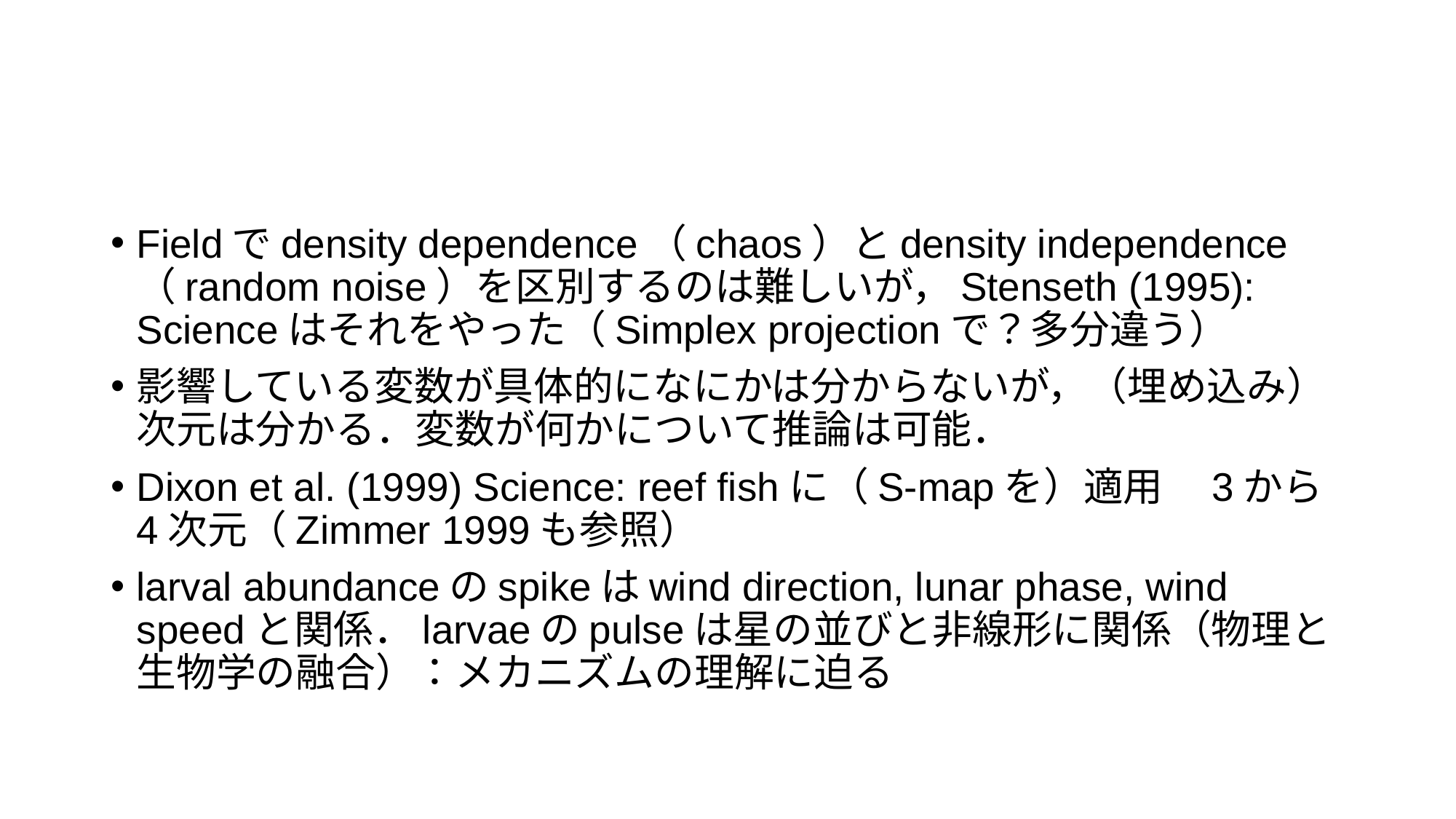

#
Fieldでdensity dependence（chaos）とdensity independence（random noise）を区別するのは難しいが，Stenseth (1995): Scienceはそれをやった（Simplex projectionで？多分違う）
影響している変数が具体的になにかは分からないが，（埋め込み）次元は分かる．変数が何かについて推論は可能．
Dixon et al. (1999) Science: reef fishに（S-mapを）適用　3から4次元（Zimmer 1999も参照）
larval abundanceのspikeはwind direction, lunar phase, wind speedと関係．larvaeのpulseは星の並びと非線形に関係（物理と生物学の融合）：メカニズムの理解に迫る